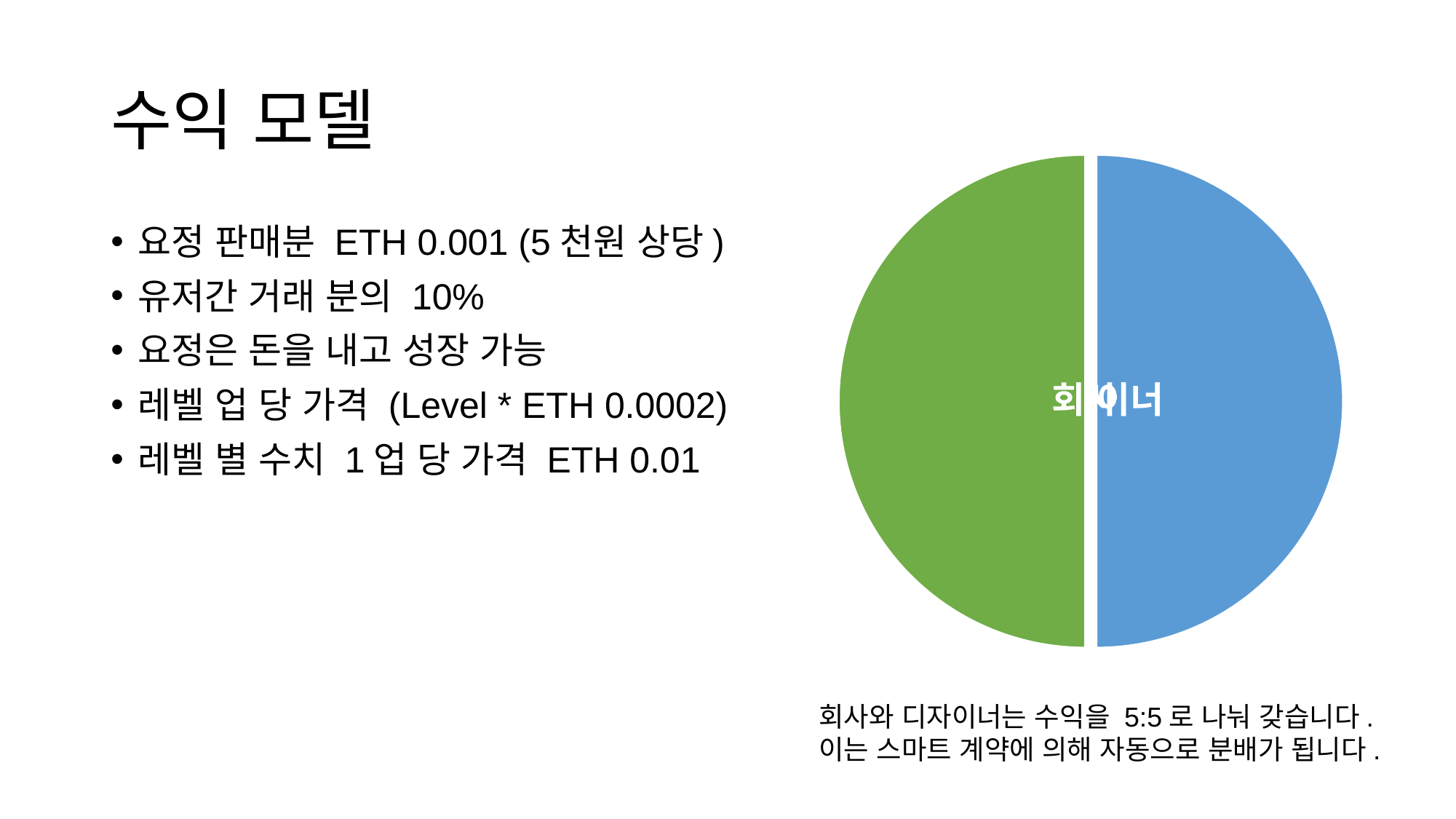

# 수익 모델
디자이너
회사
요정 판매분 ETH 0.001 (5천원 상당)
유저간 거래 분의 10%
요정은 돈을 내고 성장 가능
레벨 업 당 가격 (Level * ETH 0.0002)
레벨 별 수치 1업 당 가격 ETH 0.01
회사와 디자이너는 수익을 5:5로 나눠 갖습니다.
이는 스마트 계약에 의해 자동으로 분배가 됩니다.